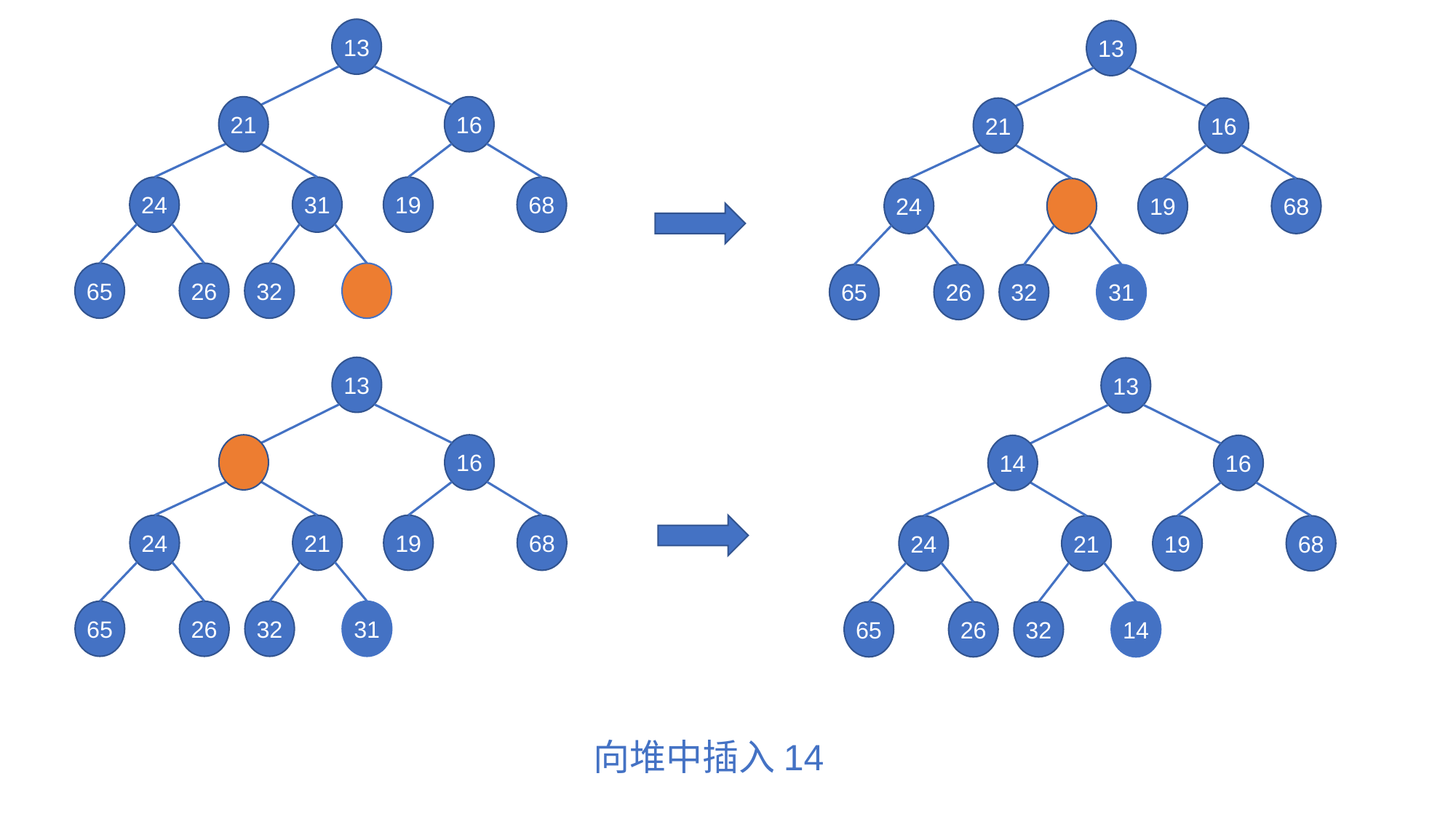

13
13
21
16
21
16
68
19
31
24
68
19

24

65
26
32

65
26
32
31
13
13

16
14
16
68

19
21
24
68
19
21
24
65
26
32
31
65
26
32
14
向堆中插入14